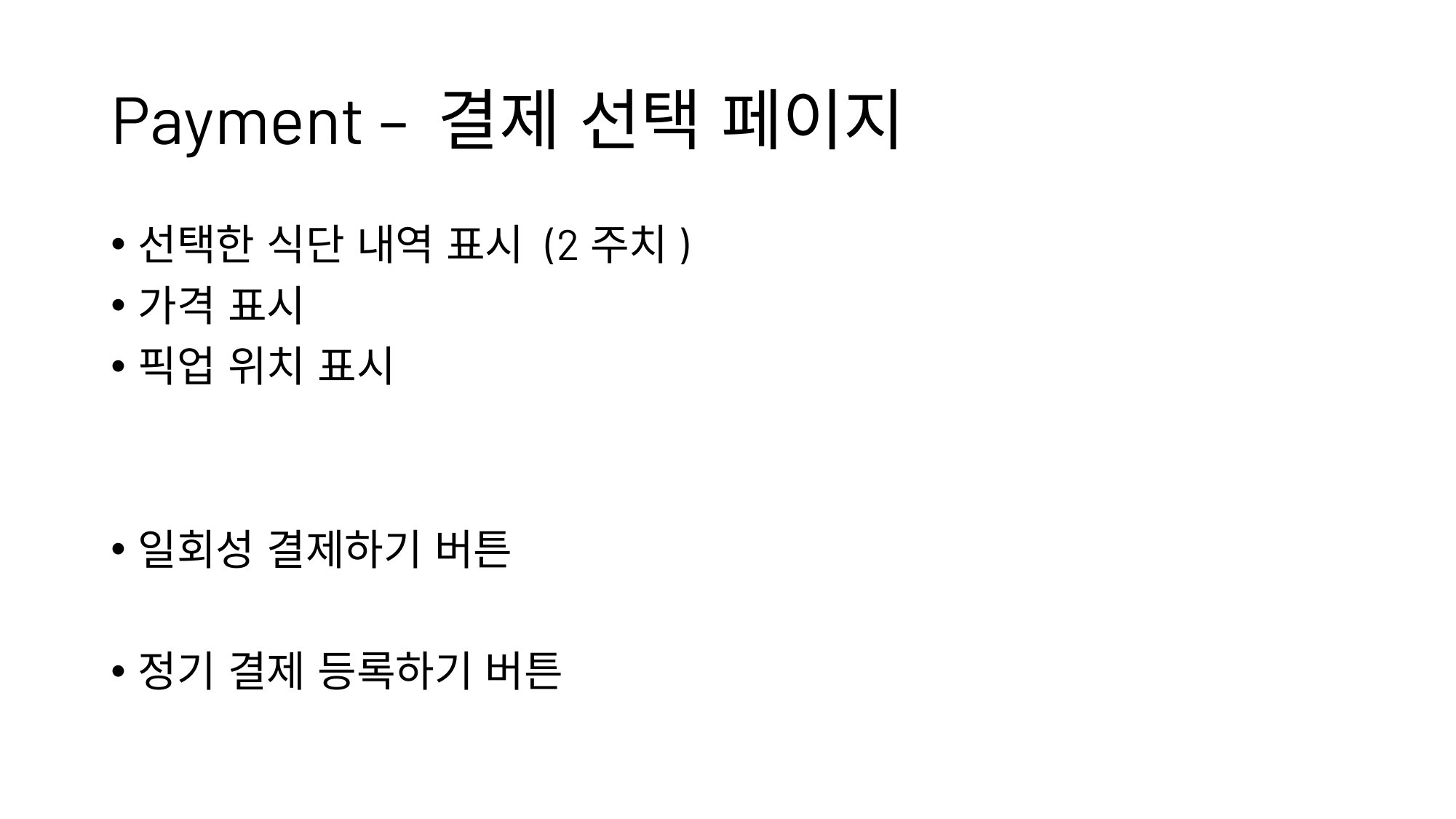

# Payment – 결제 선택 페이지
선택한 식단 내역 표시 (2주치)
가격 표시
픽업 위치 표시

일회성 결제하기 버튼

정기 결제 등록하기 버튼